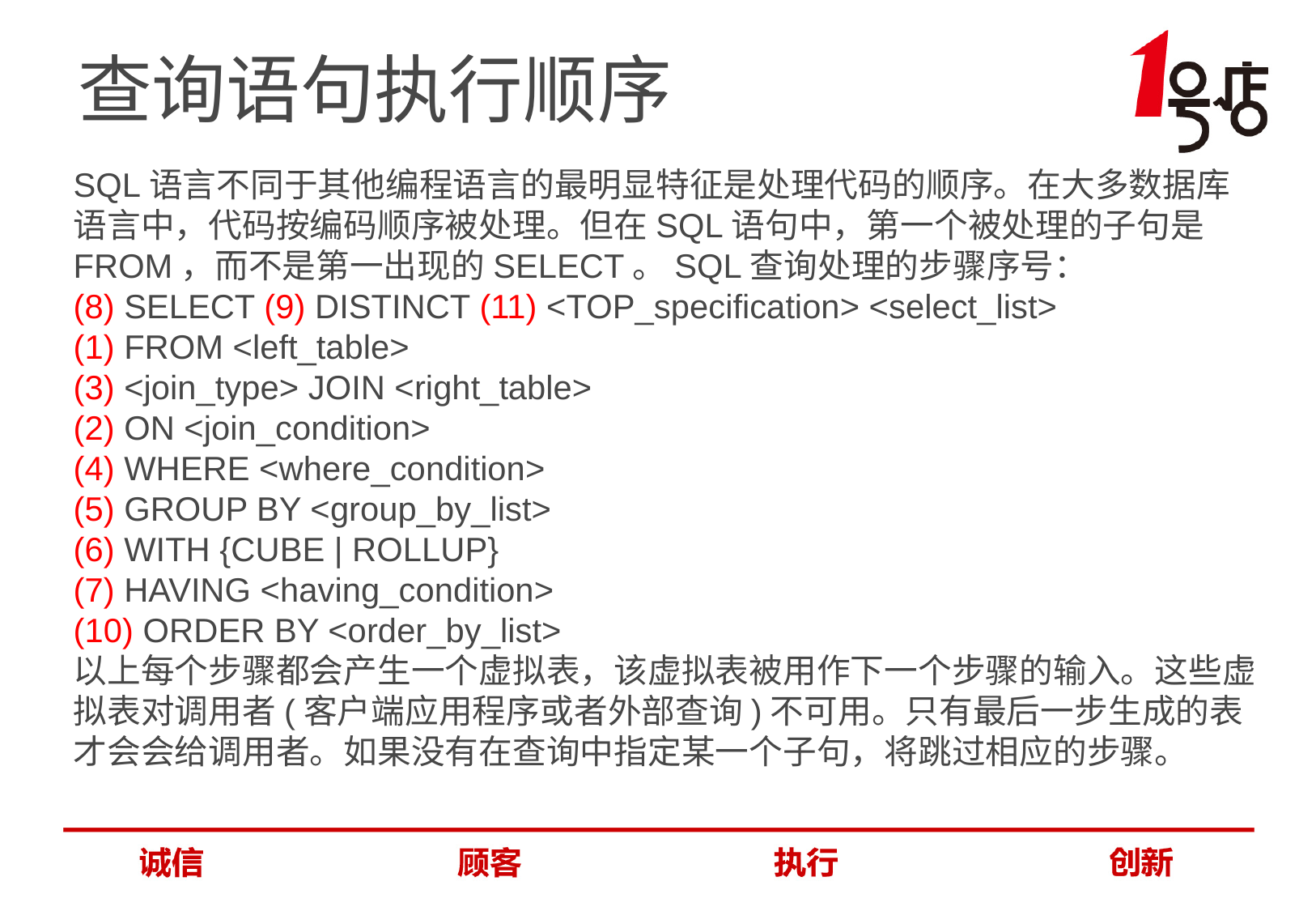

# 查询语句执行顺序
SQL语言不同于其他编程语言的最明显特征是处理代码的顺序。在大多数据库语言中，代码按编码顺序被处理。但在SQL语句中，第一个被处理的子句是FROM，而不是第一出现的SELECT。SQL查询处理的步骤序号：
(8) SELECT (9) DISTINCT (11) <TOP_specification> <select_list>
(1) FROM <left_table>
(3) <join_type> JOIN <right_table>
(2) ON <join_condition>
(4) WHERE <where_condition>
(5) GROUP BY <group_by_list>
(6) WITH {CUBE | ROLLUP}
(7) HAVING <having_condition>
(10) ORDER BY <order_by_list>
以上每个步骤都会产生一个虚拟表，该虚拟表被用作下一个步骤的输入。这些虚拟表对调用者(客户端应用程序或者外部查询)不可用。只有最后一步生成的表才会会给调用者。如果没有在查询中指定某一个子句，将跳过相应的步骤。